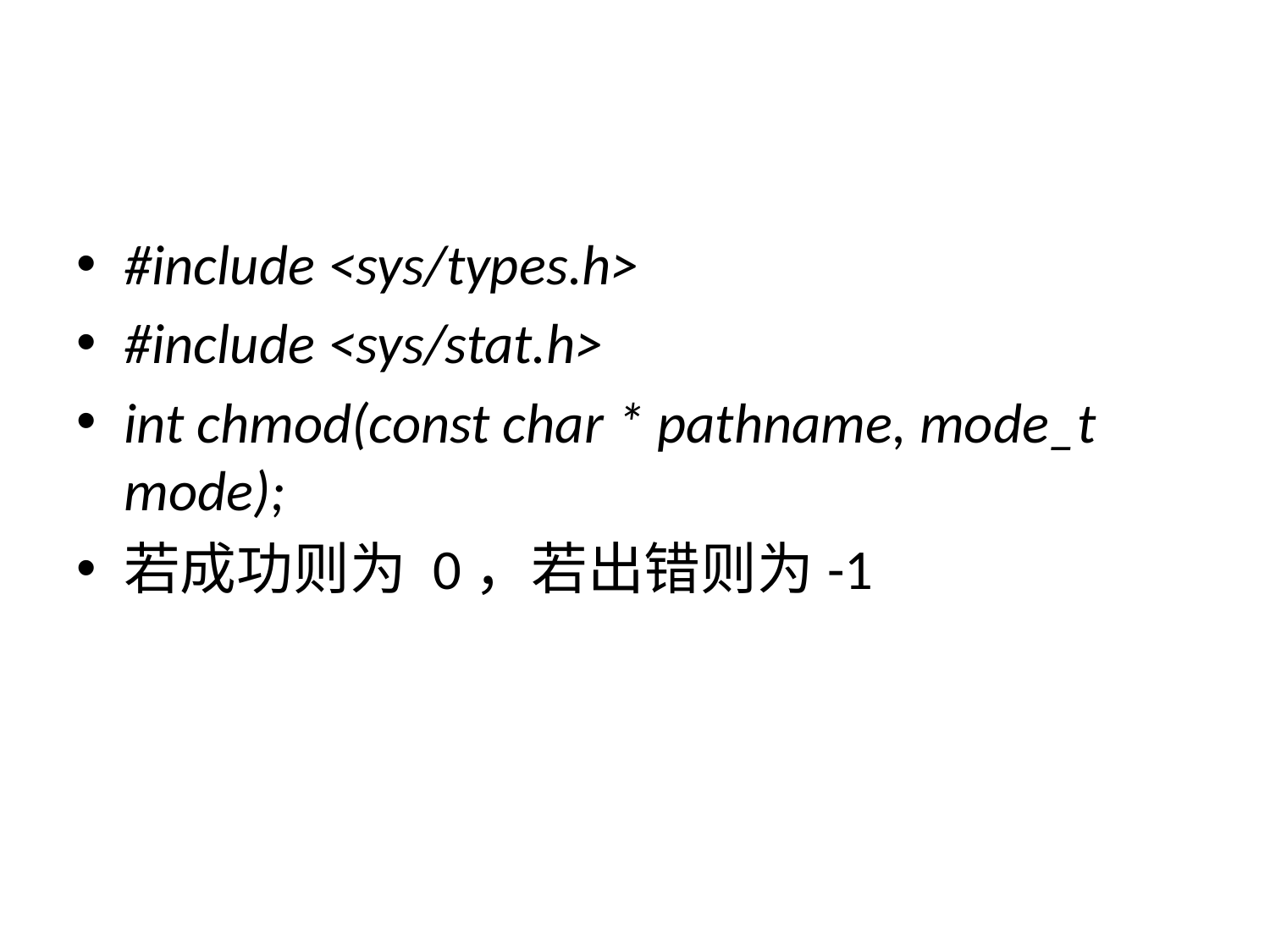

#
#include <sys/types.h>
#include <sys/stat.h>
int chmod(const char * pathname, mode_t mode);
若成功则为 0，若出错则为-1